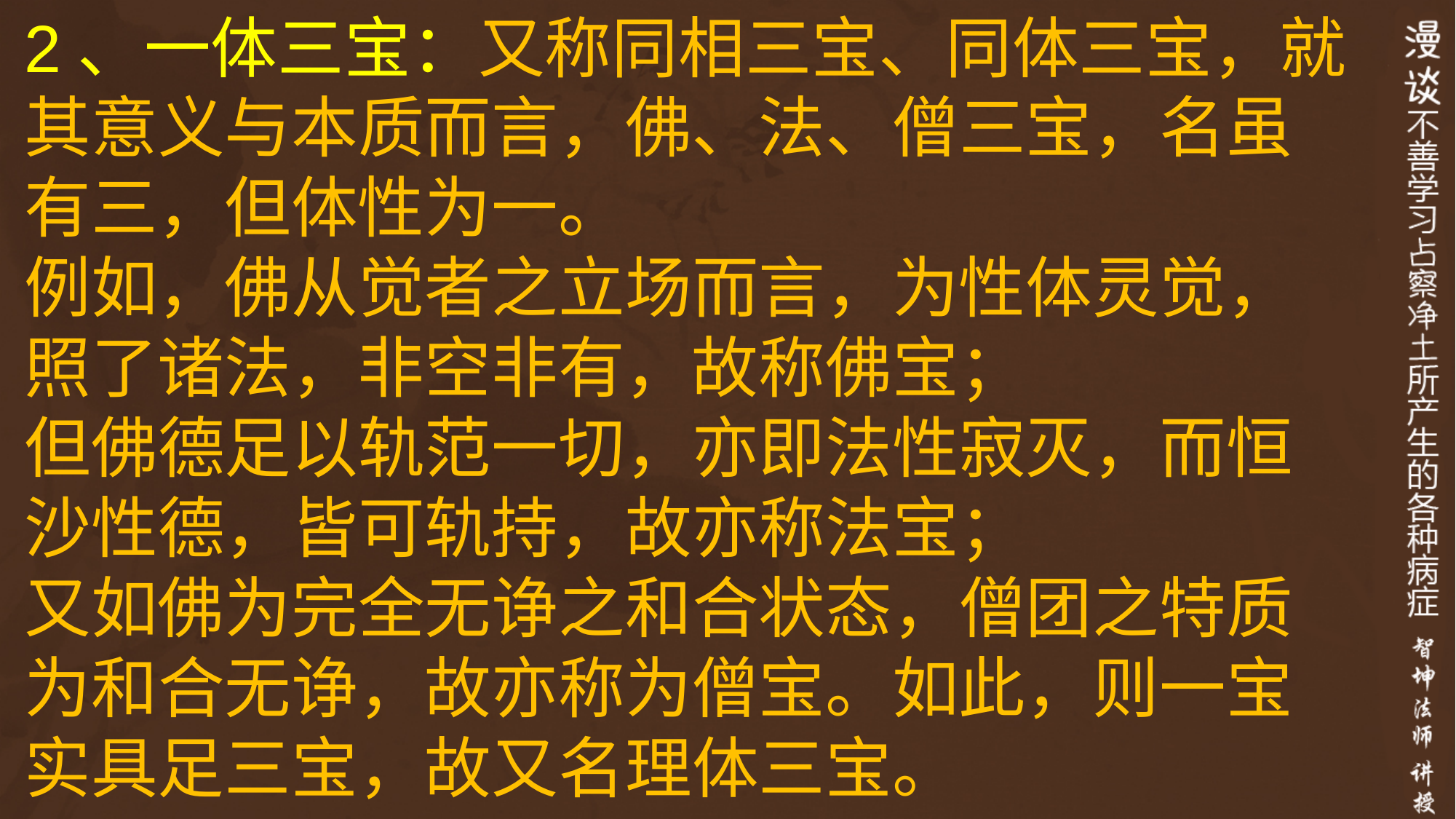

2、一体三宝：又称同相三宝、同体三宝，就其意义与本质而言，佛、法、僧三宝，名虽有三，但体性为一。
例如，佛从觉者之立场而言，为性体灵觉，照了诸法，非空非有，故称佛宝；
但佛德足以轨范一切，亦即法性寂灭，而恒沙性德，皆可轨持，故亦称法宝；
又如佛为完全无诤之和合状态，僧团之特质为和合无诤，故亦称为僧宝。如此，则一宝实具足三宝，故又名理体三宝。